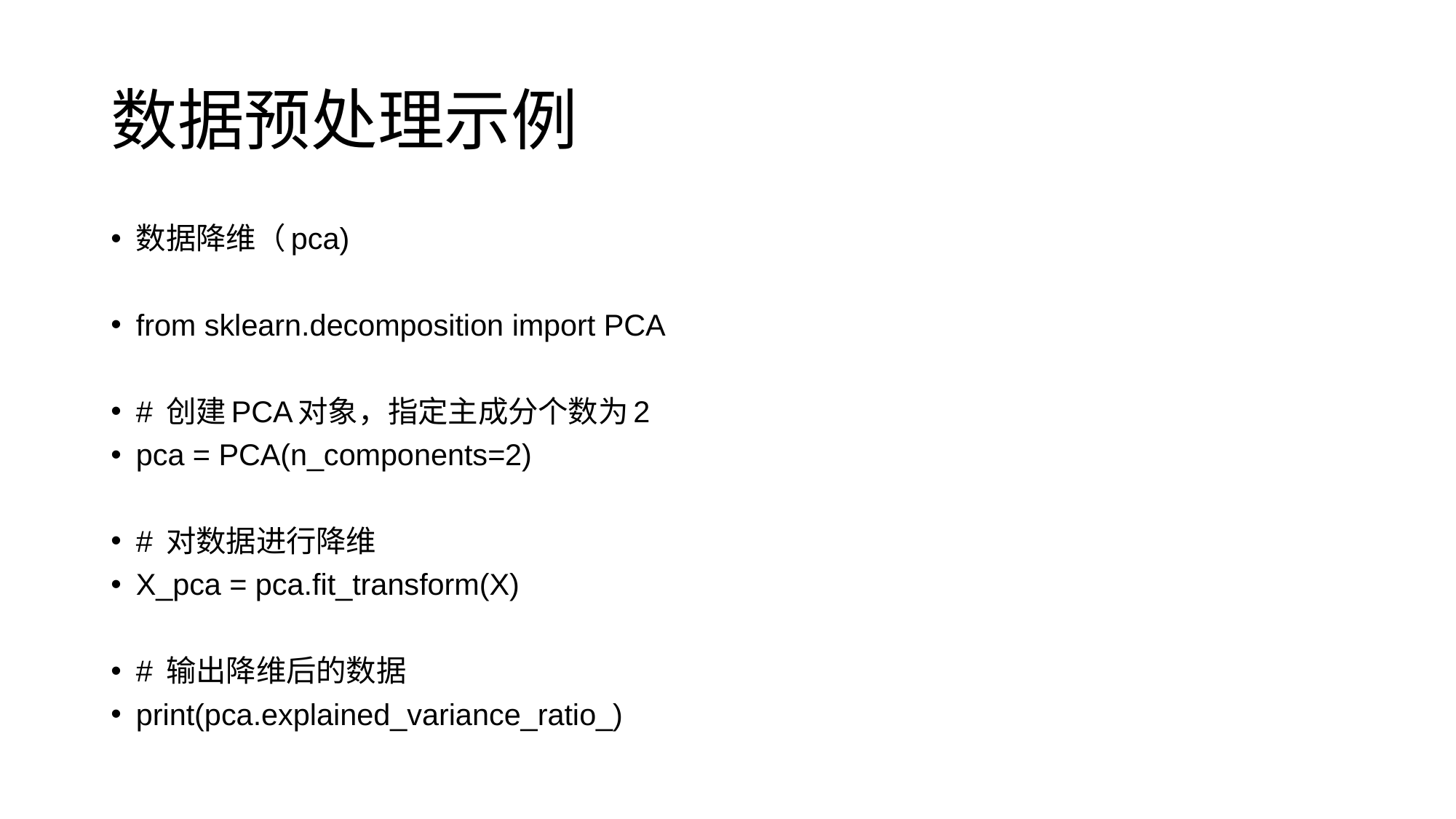

# 数据预处理示例
数据降维（pca)

from sklearn.decomposition import PCA

# 创建PCA对象，指定主成分个数为2
pca = PCA(n_components=2)

# 对数据进行降维
X_pca = pca.fit_transform(X)

# 输出降维后的数据
print(pca.explained_variance_ratio_)